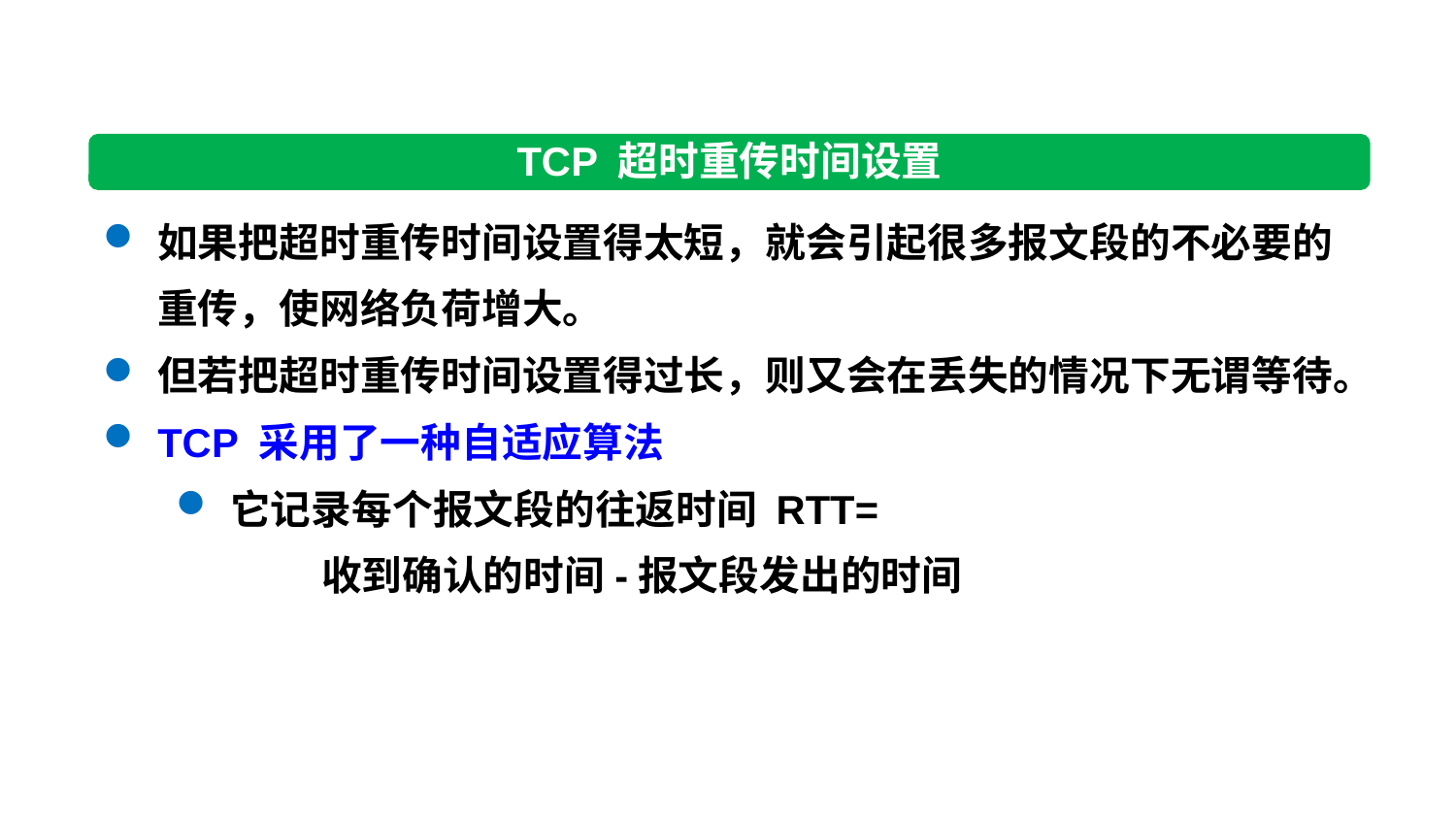

TCP 超时重传时间设置

如果把超时重传时间设置得太短，就会引起很多报文段的不必要的重传，使网络负荷增大。
但若把超时重传时间设置得过长，则又会在丢失的情况下无谓等待。
TCP 采用了一种自适应算法
它记录每个报文段的往返时间 RTT=
	收到确认的时间-报文段发出的时间
118